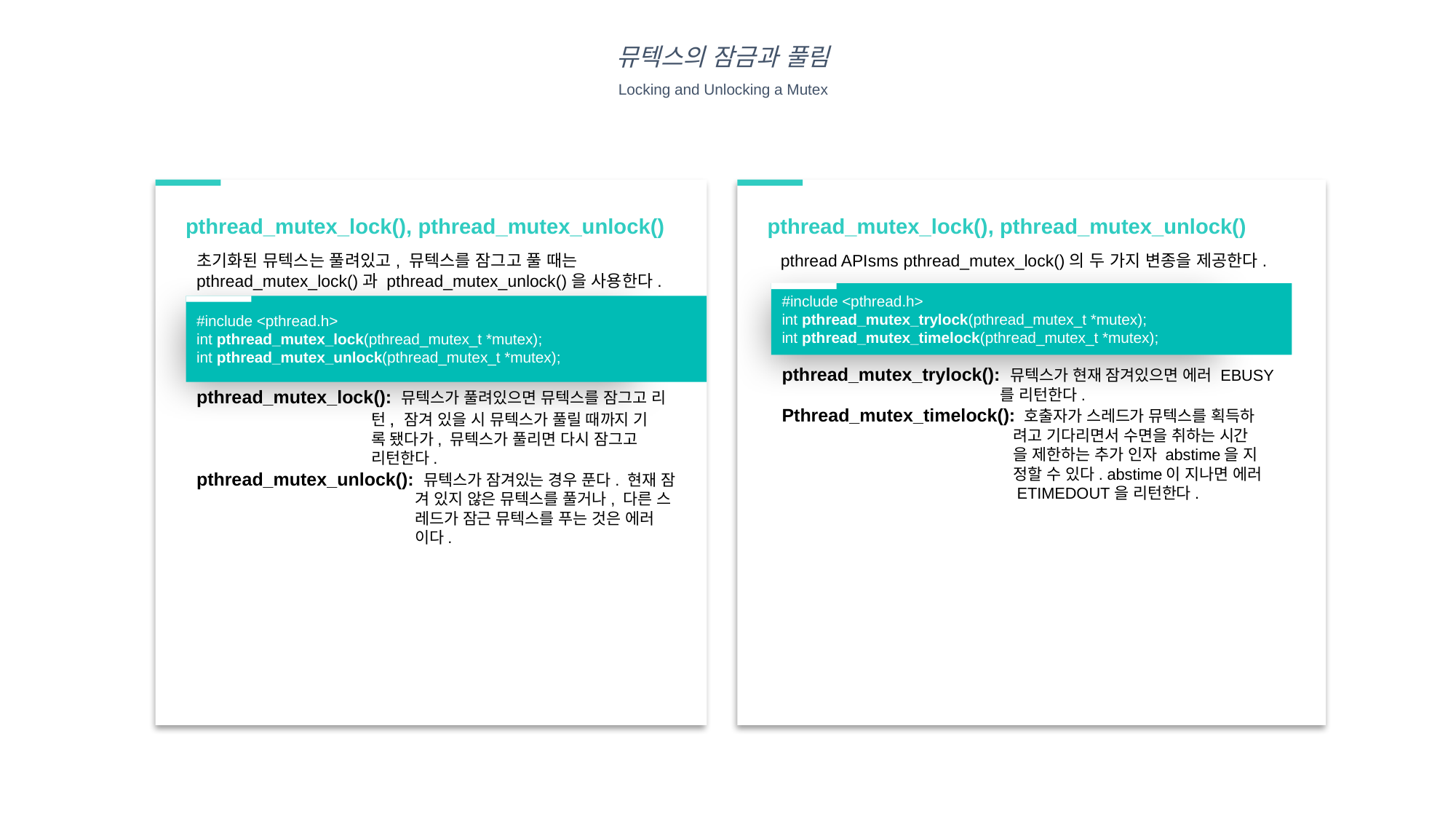

뮤텍스의 잠금과 풀림
Locking and Unlocking a Mutex
pthread_mutex_lock(), pthread_mutex_unlock()

pthread_mutex_lock(), pthread_mutex_unlock()

초기화된 뮤텍스는 풀려있고, 뮤텍스를 잠그고 풀 때는 pthread_mutex_lock()과 pthread_mutex_unlock()을 사용한다.
pthread APIsms pthread_mutex_lock()의 두 가지 변종을 제공한다.

#include <pthread.h>
int pthread_mutex_trylock(pthread_mutex_t *mutex);
int pthread_mutex_timelock(pthread_mutex_t *mutex);
#include <pthread.h>
int pthread_mutex_lock(pthread_mutex_t *mutex);
int pthread_mutex_unlock(pthread_mutex_t *mutex);

pthread_mutex_trylock(): 뮤텍스가 현재 잠겨있으면 에러 EBUSY		를 리턴한다.
Pthread_mutex_timelock(): 호출자가 스레드가 뮤텍스를 획득하		   려고 기다리면서 수면을 취하는 시간		   을 제한하는 추가 인자 abstime을 지		   정할 수 있다. abstime이 지나면 에러 		   ETIMEDOUT을 리턴한다.
pthread_mutex_lock(): 뮤텍스가 풀려있으면 뮤텍스를 잠그고 리	               턴, 잠겨 있을 시 뮤텍스가 풀릴 때까지 기	               록 됐다가, 뮤텍스가 풀리면 다시 잠그고 	               리턴한다.
pthread_mutex_unlock(): 뮤텍스가 잠겨있는 경우 푼다. 현재 잠		겨 있지 않은 뮤텍스를 풀거나, 다른 스		레드가 잠근 뮤텍스를 푸는 것은 에러		이다.